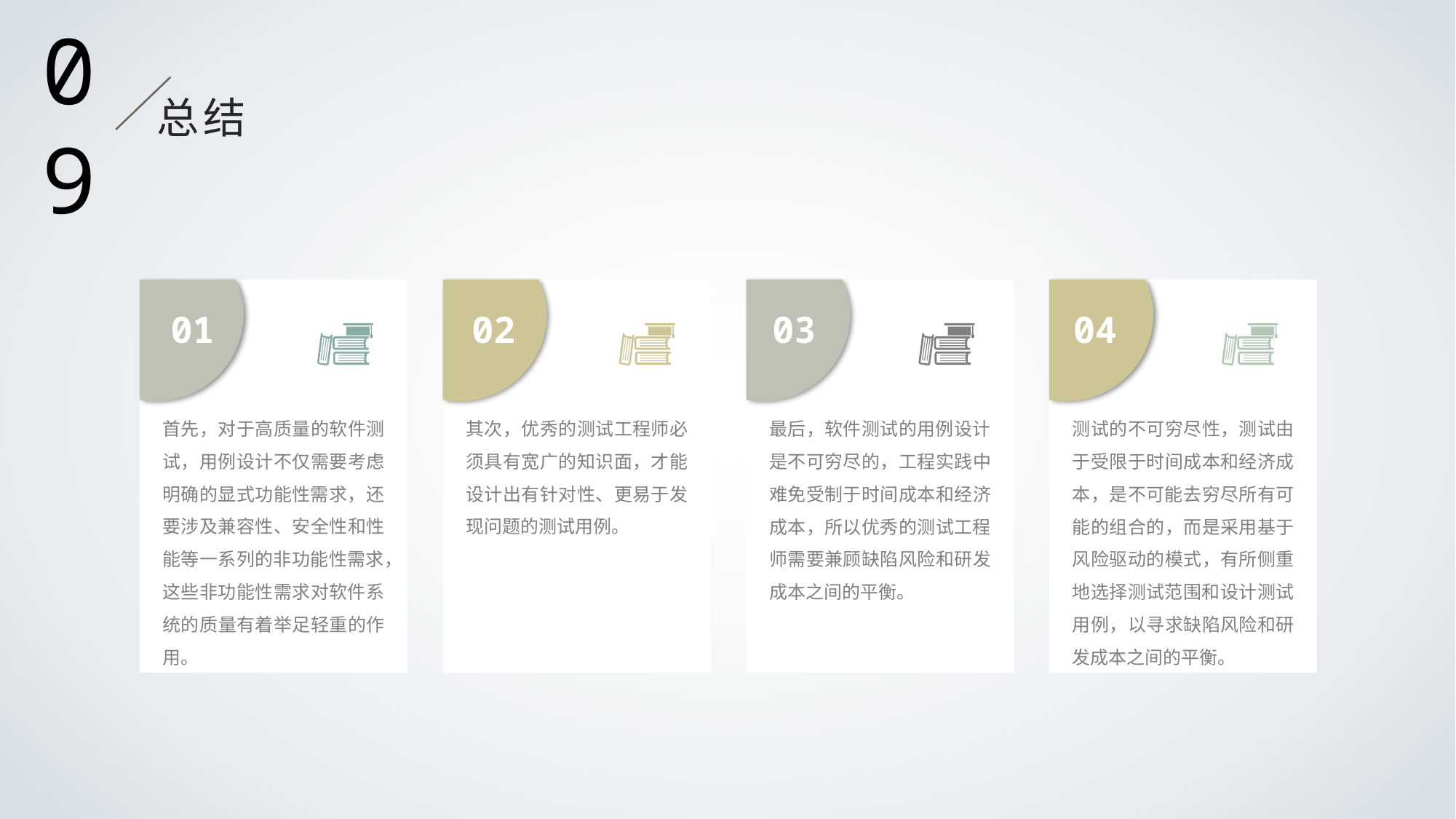

09
总结

01

首先，对于高质量的软件测试，用例设计不仅需要考虑明确的显式功能性需求，还要涉及兼容性、安全性和性能等一系列的非功能性需求，这些非功能性需求对软件系统的质量有着举足轻重的作用。

02

其次，优秀的测试工程师必须具有宽广的知识面，才能设计出有针对性、更易于发现问题的测试用例。

03

最后，软件测试的用例设计是不可穷尽的，工程实践中难免受制于时间成本和经济成本，所以优秀的测试工程师需要兼顾缺陷风险和研发成本之间的平衡。

04

测试的不可穷尽性，测试由于受限于时间成本和经济成本，是不可能去穷尽所有可能的组合的，而是采用基于风险驱动的模式，有所侧重地选择测试范围和设计测试用例，以寻求缺陷风险和研发成本之间的平衡。